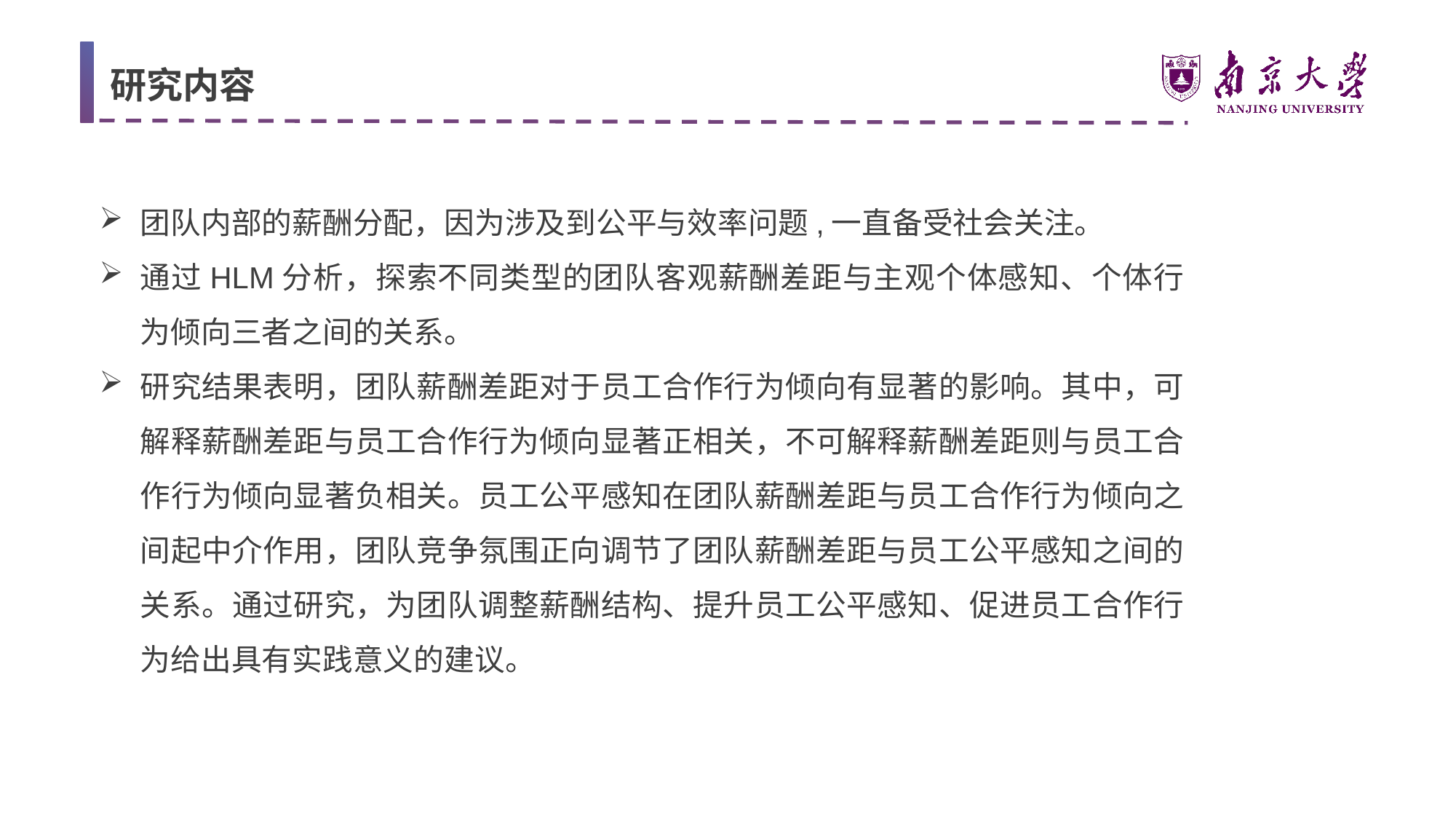

研究内容

团队内部的薪酬分配，因为涉及到公平与效率问题,一直备受社会关注。
通过HLM分析，探索不同类型的团队客观薪酬差距与主观个体感知、个体行为倾向三者之间的关系。
研究结果表明，团队薪酬差距对于员工合作行为倾向有显著的影响。其中，可解释薪酬差距与员工合作行为倾向显著正相关，不可解释薪酬差距则与员工合作行为倾向显著负相关。员工公平感知在团队薪酬差距与员工合作行为倾向之间起中介作用，团队竞争氛围正向调节了团队薪酬差距与员工公平感知之间的关系。通过研究，为团队调整薪酬结构、提升员工公平感知、促进员工合作行为给出具有实践意义的建议。